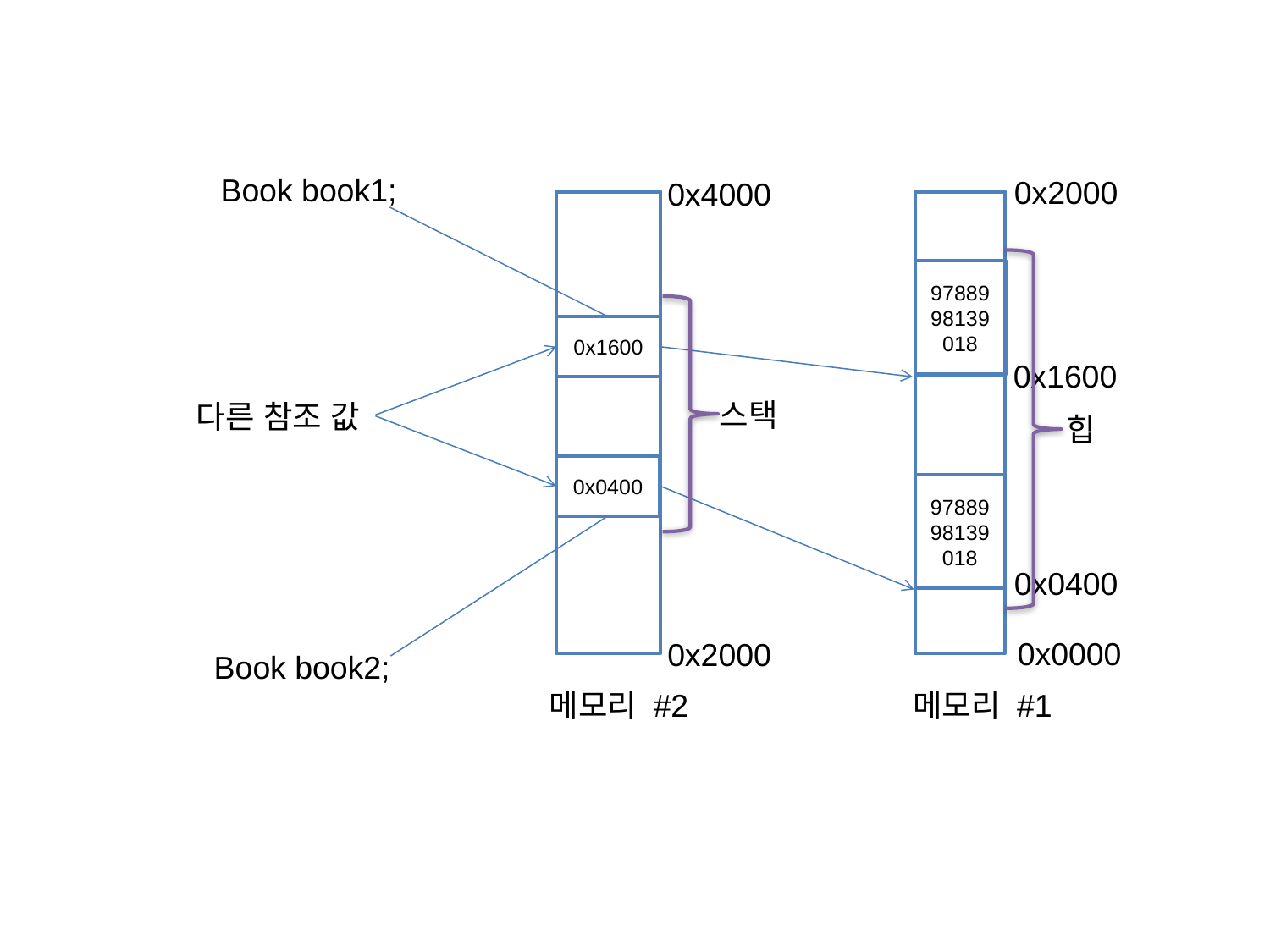

Book book1;
0x2000
0x4000

9788998139018

0x1600
0x1600
스택
다른 참조 값
힙
0x0400
9788998139018
0x0400
0x0000
0x2000
Book book2;
메모리 #2
메모리 #1